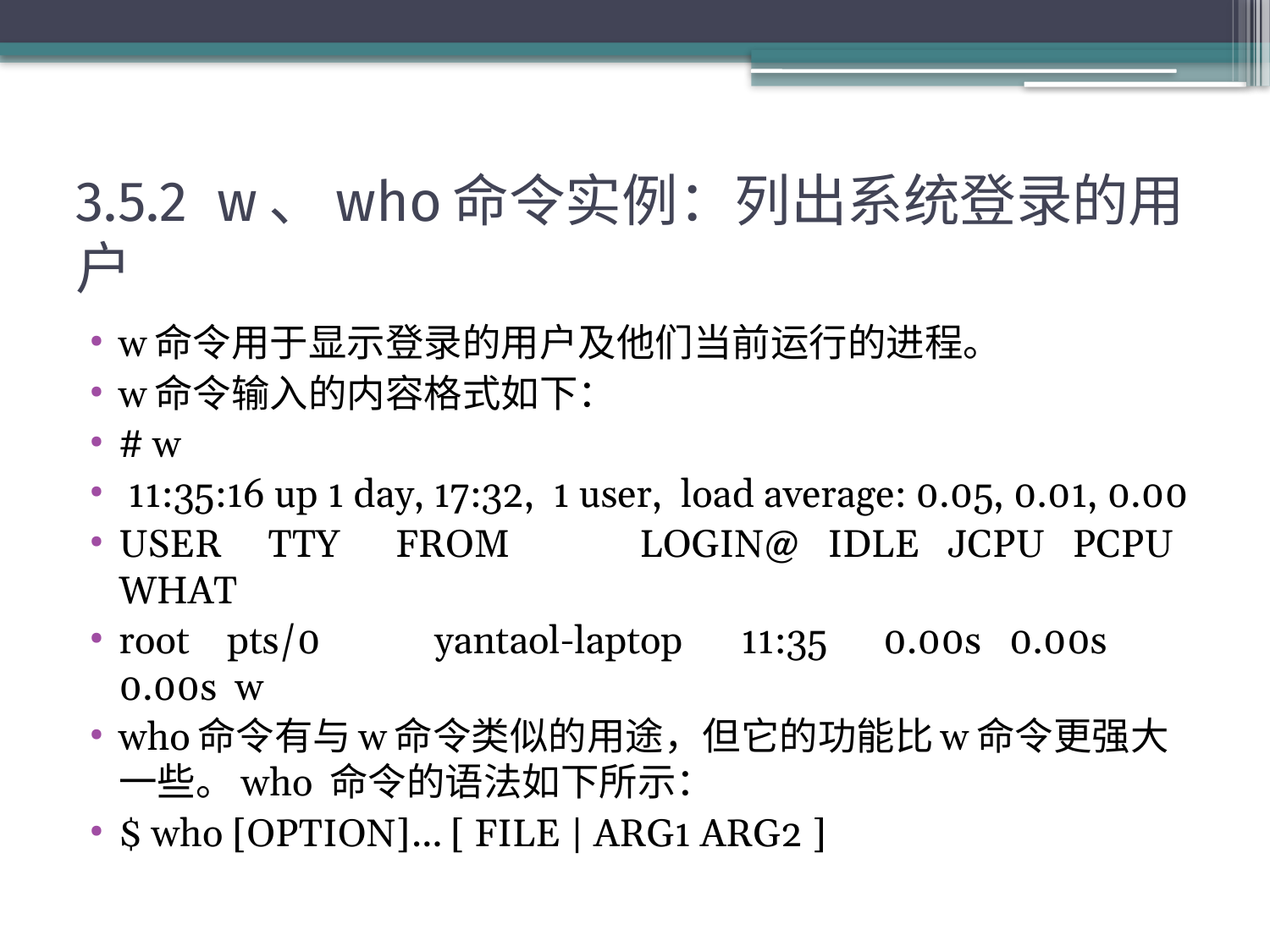

# 3.5.2  w、who命令实例：列出系统登录的用户
w命令用于显示登录的用户及他们当前运行的进程。
w命令输入的内容格式如下：
# w
 11:35:16 up 1 day, 17:32,  1 user,  load average: 0.05, 0.01, 0.00
USER     TTY      FROM              LOGIN@   IDLE   JCPU   PCPU WHAT
root		 pts/0	  yantaol-laptop	   11:35      0.00s   0.00s   0.00s  w
who命令有与w命令类似的用途，但它的功能比w命令更强大一些。who 命令的语法如下所示：
$ who [OPTION]… [ FILE | ARG1 ARG2 ]